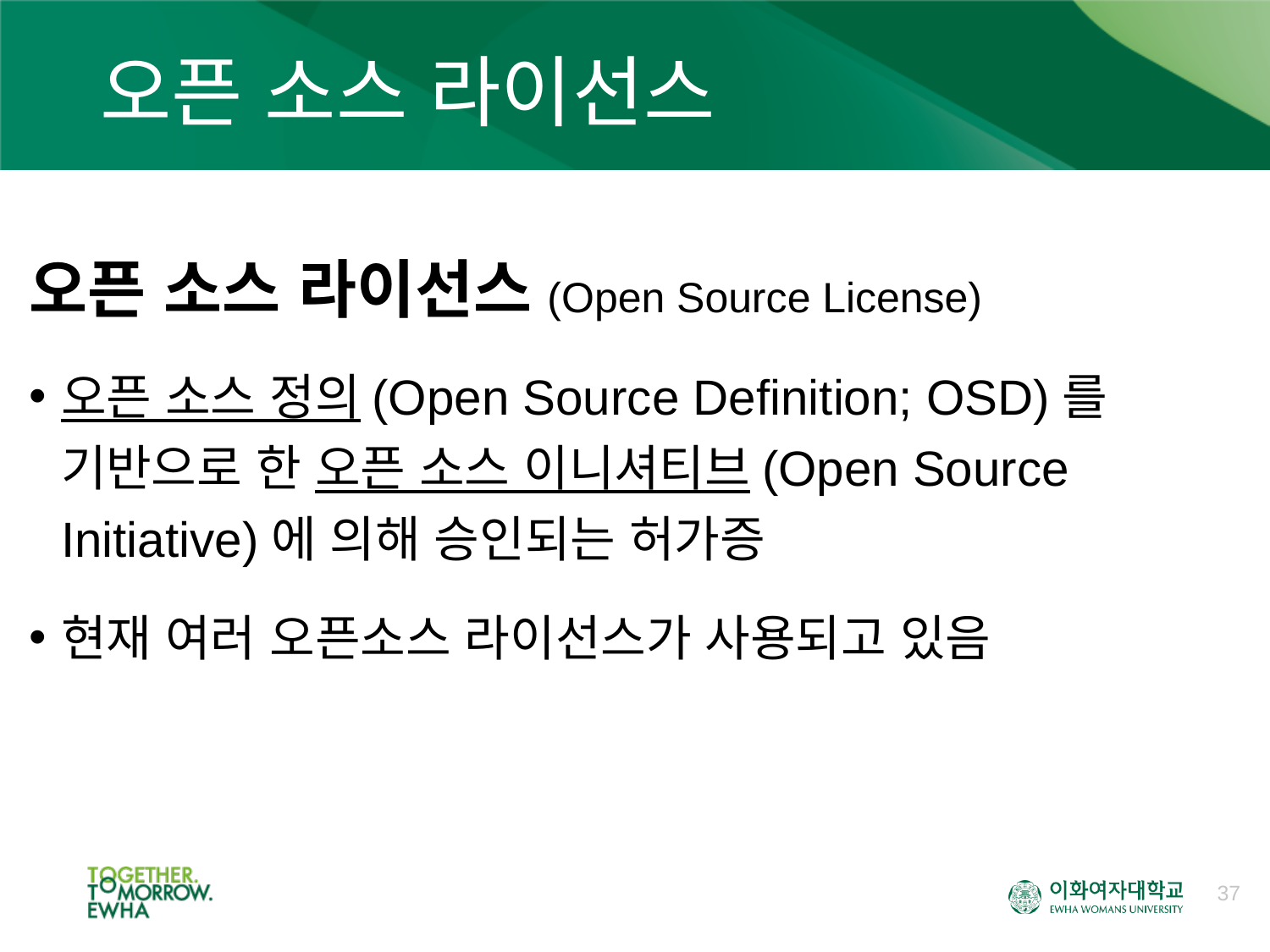

# 오픈 소스 라이선스
오픈 소스 라이선스(Open Source License)
오픈 소스 정의(Open Source Definition; OSD)를 기반으로 한 오픈 소스 이니셔티브(Open Source Initiative)에 의해 승인되는 허가증
현재 여러 오픈소스 라이선스가 사용되고 있음

37